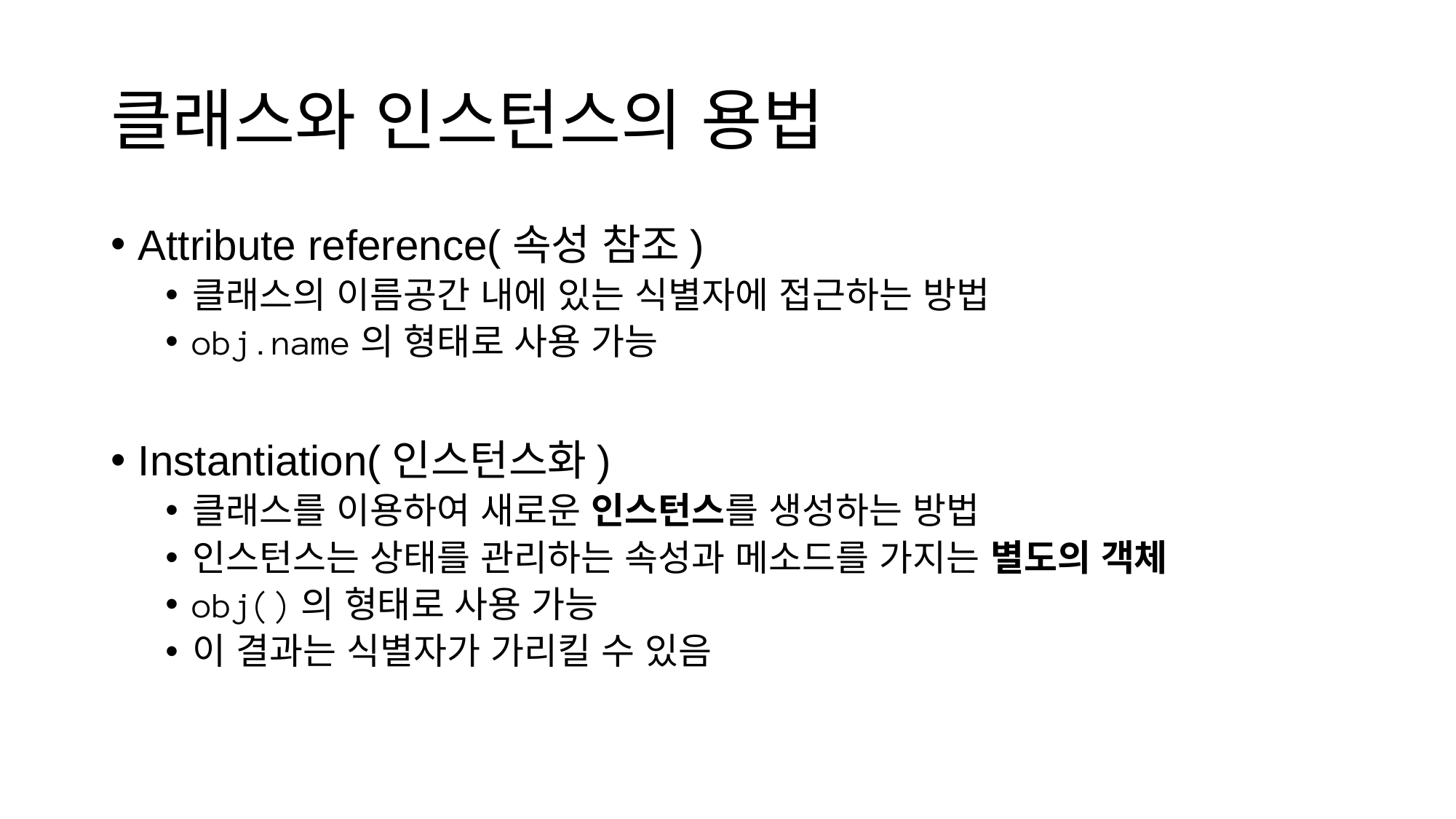

# 클래스와 인스턴스의 용법
Attribute reference(속성 참조)
클래스의 이름공간 내에 있는 식별자에 접근하는 방법
obj.name의 형태로 사용 가능

Instantiation(인스턴스화)
클래스를 이용하여 새로운 인스턴스를 생성하는 방법
인스턴스는 상태를 관리하는 속성과 메소드를 가지는 별도의 객체
obj()의 형태로 사용 가능
이 결과는 식별자가 가리킬 수 있음